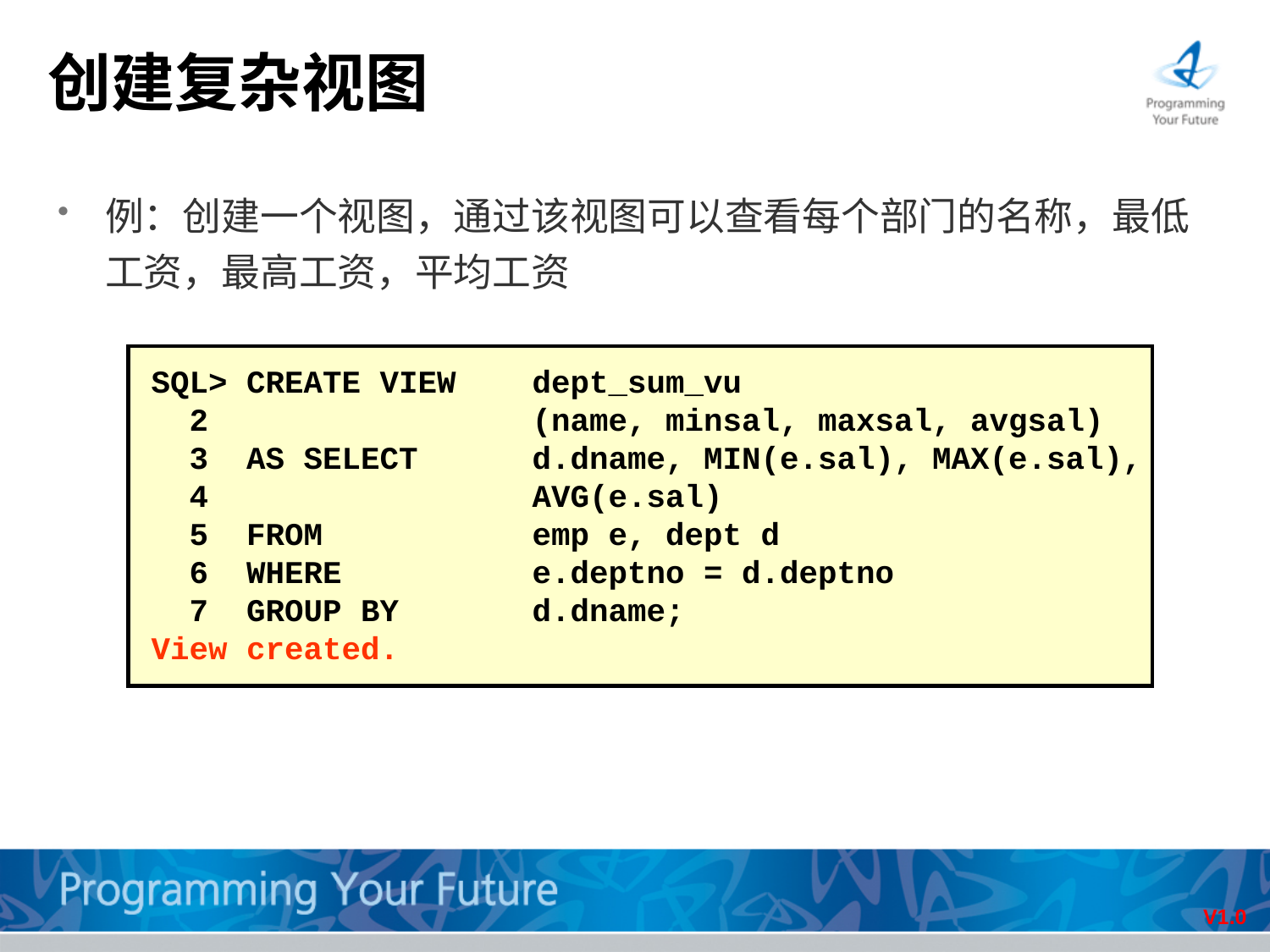

# 创建复杂视图
例：创建一个视图，通过该视图可以查看每个部门的名称，最低工资，最高工资，平均工资
SQL> CREATE VIEW	dept_sum_vu
  2    				(name, minsal, maxsal, avgsal)
  3  AS SELECT	d.dname, MIN(e.sal), MAX(e.sal),
  4				AVG(e.sal)
  5  FROM				emp e, dept d
  6  WHERE				e.deptno = d.deptno
  7  GROUP BY 	d.dname;
View created.